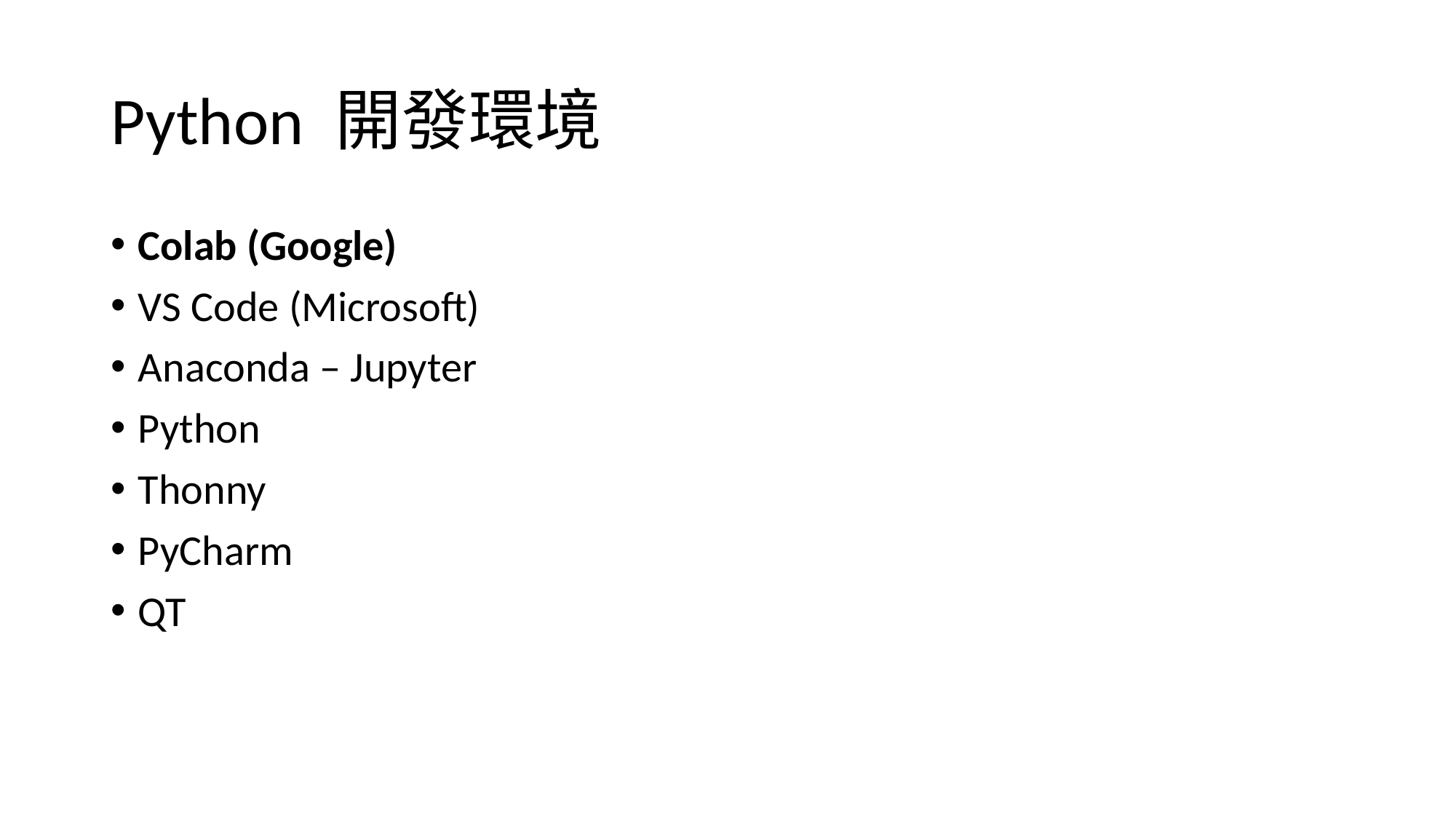

# Python 開發環境
Colab (Google)
VS Code (Microsoft)
Anaconda – Jupyter
Python
Thonny
PyCharm
QT